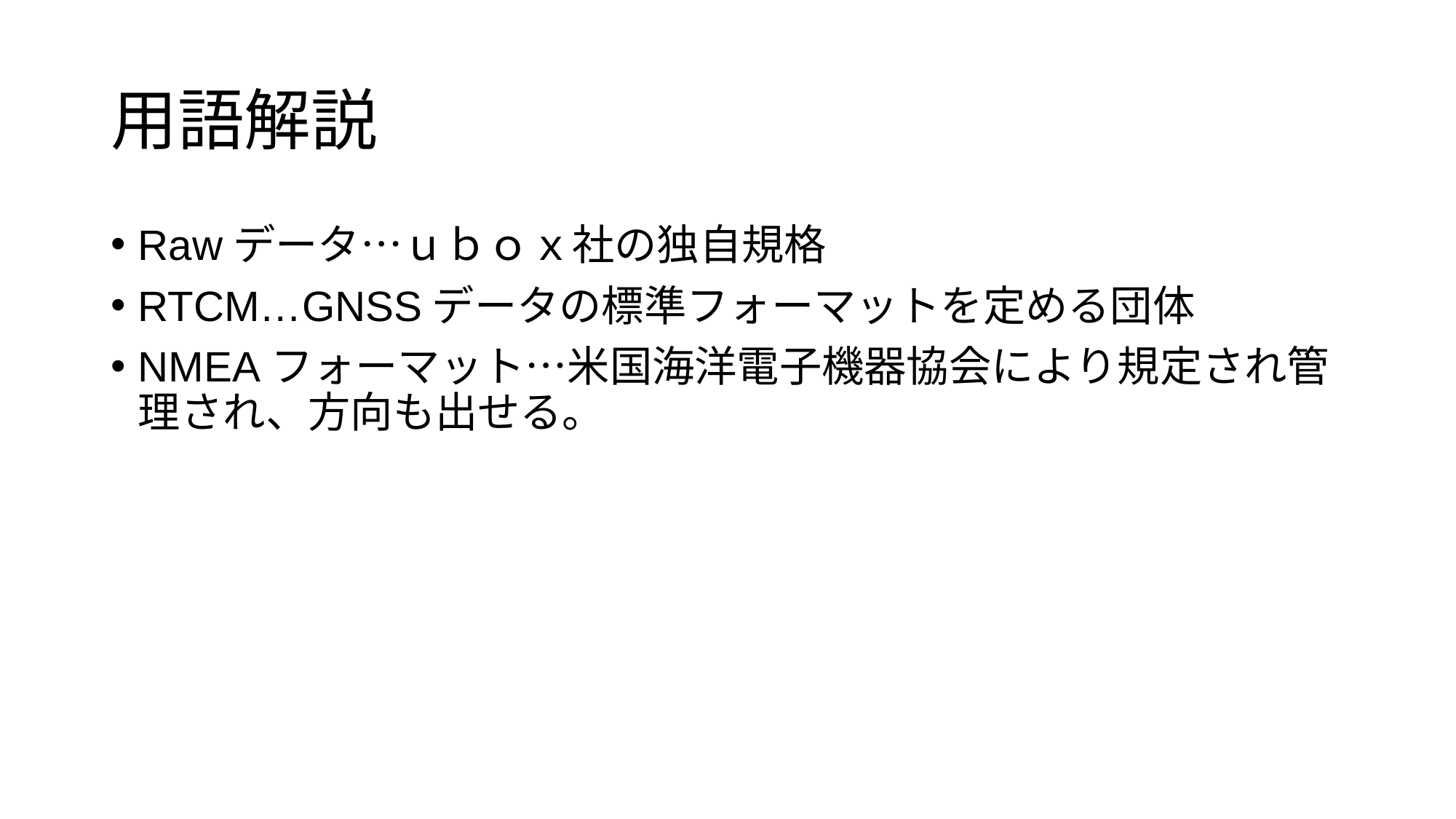

# 用語解説
Rawデータ…ｕｂｏｘ社の独自規格
RTCM…GNSSデータの標準フォーマットを定める団体
NMEAフォーマット…米国海洋電子機器協会により規定され管理され、方向も出せる。